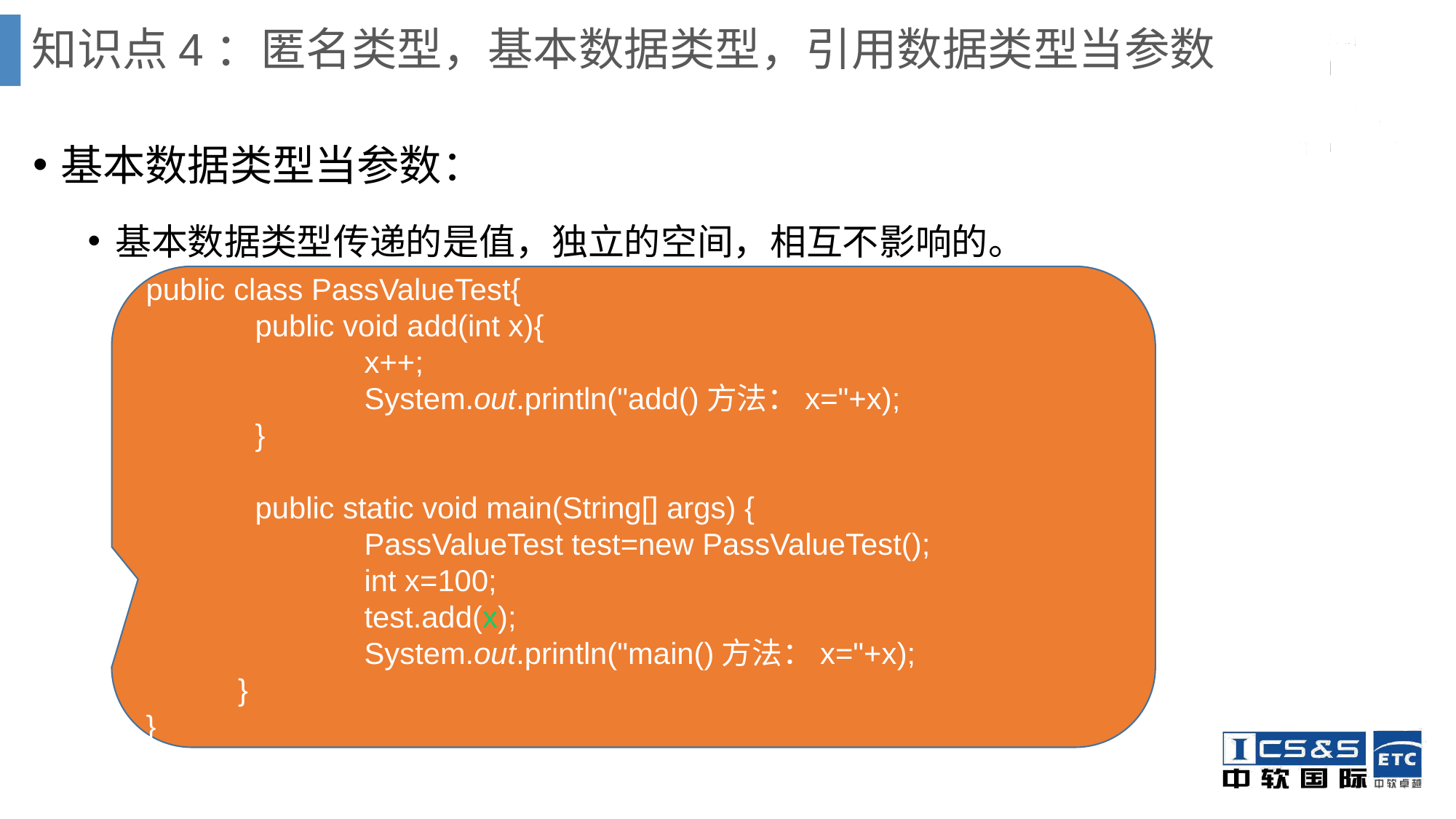

# 知识点4：匿名类型，基本数据类型，引用数据类型当参数
基本数据类型当参数：
基本数据类型传递的是值，独立的空间，相互不影响的。
public class PassValueTest{
	public void add(int x){
		x++;
		System.out.println("add()方法：x="+x);
	}

	public static void main(String[] args) {
		PassValueTest test=new PassValueTest();
		int x=100;
		test.add(x);
		System.out.println("main()方法：x="+x);
           }
}